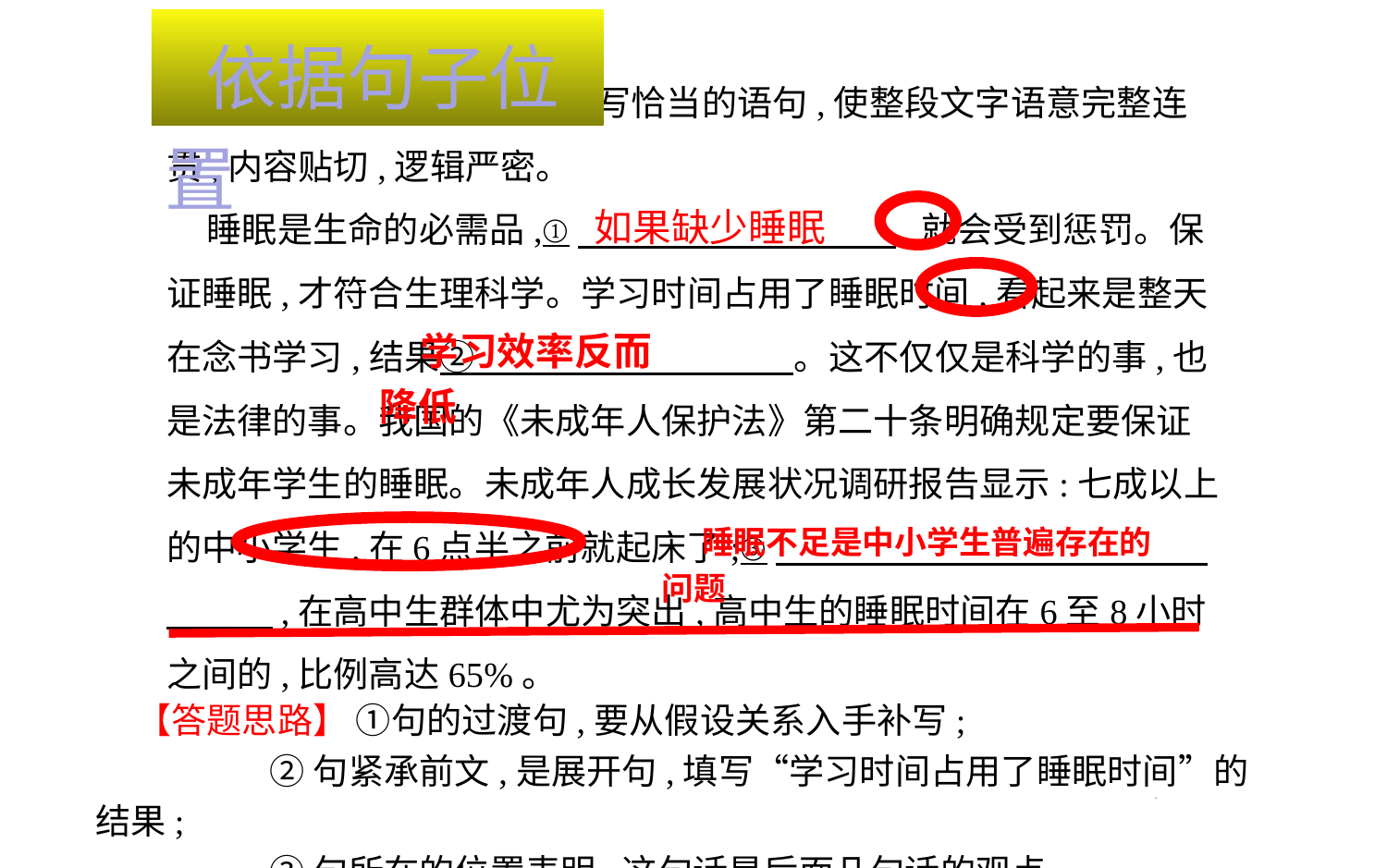

依据句子位置
在下面一段文字横线处补写恰当的语句,使整段文字语意完整连贯,内容贴切,逻辑严密。
睡眠是生命的必需品,①　　　　　　　　　,就会受到惩罚。保证睡眠,才符合生理科学。学习时间占用了睡眠时间,看起来是整天在念书学习,结果②　　　　　　　　　。这不仅仅是科学的事,也是法律的事。我国的《未成年人保护法》第二十条明确规定要保证未成年学生的睡眠。未成年人成长发展状况调研报告显示:七成以上的中小学生,在6点半之前就起床了;③　　                   　　　　　　　　　,在高中生群体中尤为突出,高中生的睡眠时间在6至8小时之间的,比例高达65%。
如果缺少睡眠

学习效率反而降低
睡眠不足是中小学生普遍存在的问题

【答题思路】 ①句的过渡句,要从假设关系入手补写;
                 ②句紧承前文,是展开句,填写“学习时间占用了睡眠时间”的结果;
                 ③句所在的位置表明,这句话是后面几句话的观点。

-11-